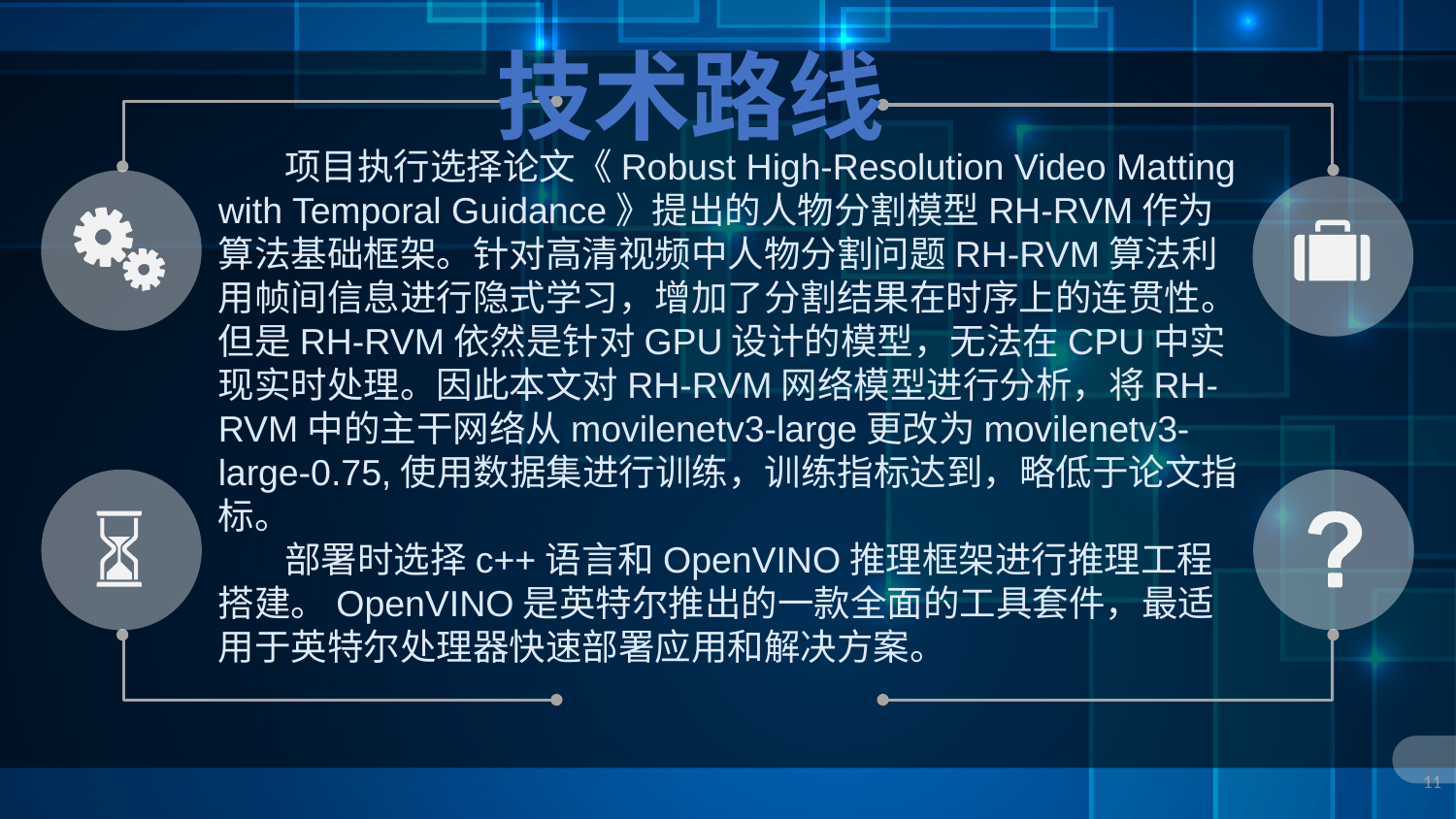

技术路线

       项目执行选择论文《Robust High-Resolution Video Matting with Temporal Guidance》提出的人物分割模型RH-RVM作为算法基础框架。针对高清视频中人物分割问题RH-RVM算法利用帧间信息进行隐式学习，增加了分割结果在时序上的连贯性。但是RH-RVM依然是针对GPU设计的模型，无法在CPU中实现实时处理。因此本文对RH-RVM网络模型进行分析，将RH-RVM中的主干网络从movilenetv3-large更改为movilenetv3-large-0.75,使用数据集进行训练，训练指标达到，略低于论文指标。
       部署时选择c++语言和OpenVINO推理框架进行推理工程搭建。OpenVINO是英特尔推出的一款全面的工具套件，最适用于英特尔处理器快速部署应用和解决方案。

11